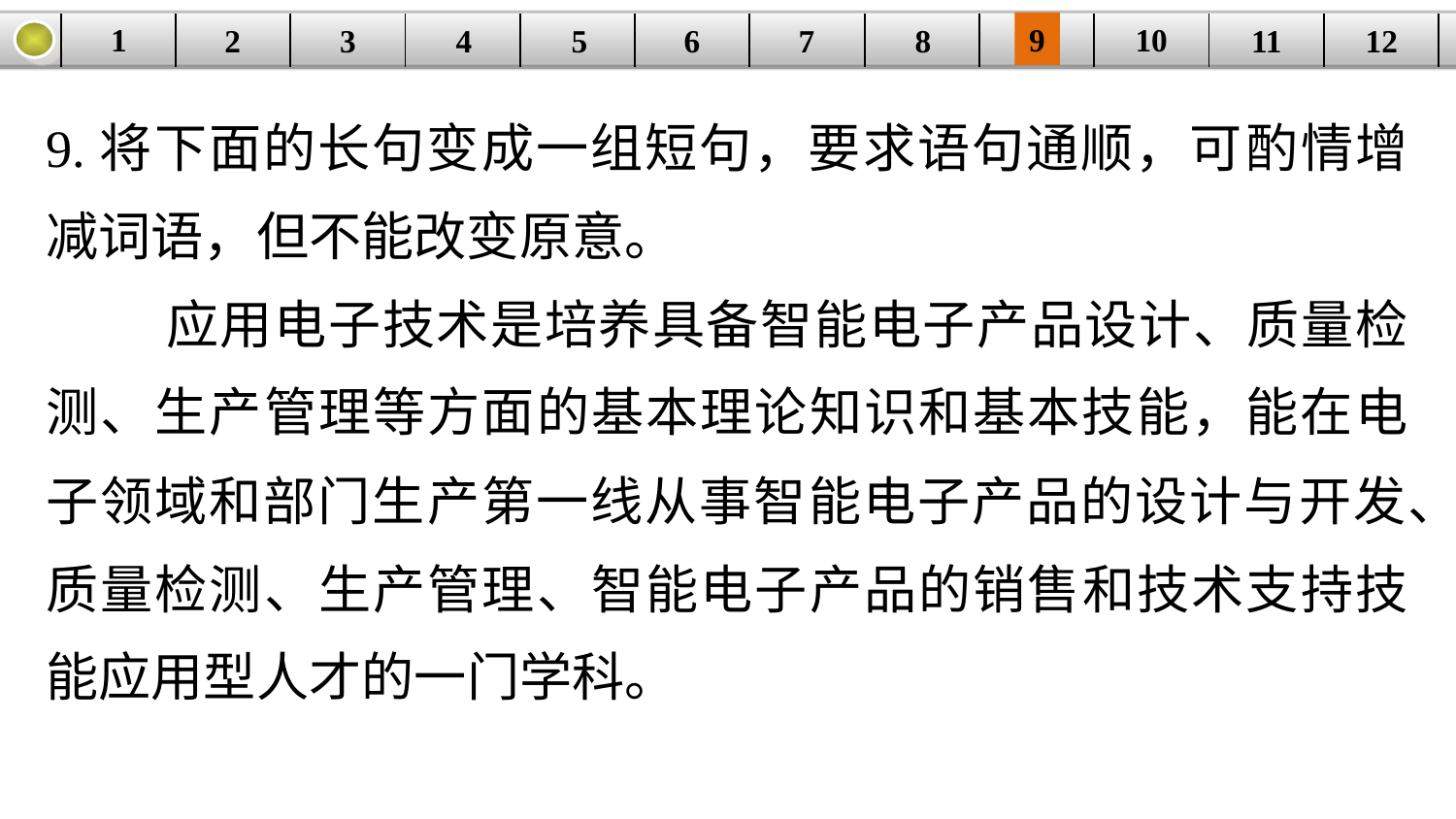

9
10
1
3
4
5
6
8
11
2
12
|  |  |  |  |  |  |  |  |  |  |  |  |
| --- | --- | --- | --- | --- | --- | --- | --- | --- | --- | --- | --- |
7

9.将下面的长句变成一组短句，要求语句通顺，可酌情增减词语，但不能改变原意。
        应用电子技术是培养具备智能电子产品设计、质量检测、生产管理等方面的基本理论知识和基本技能，能在电子领域和部门生产第一线从事智能电子产品的设计与开发、质量检测、生产管理、智能电子产品的销售和技术支持技能应用型人才的一门学科。